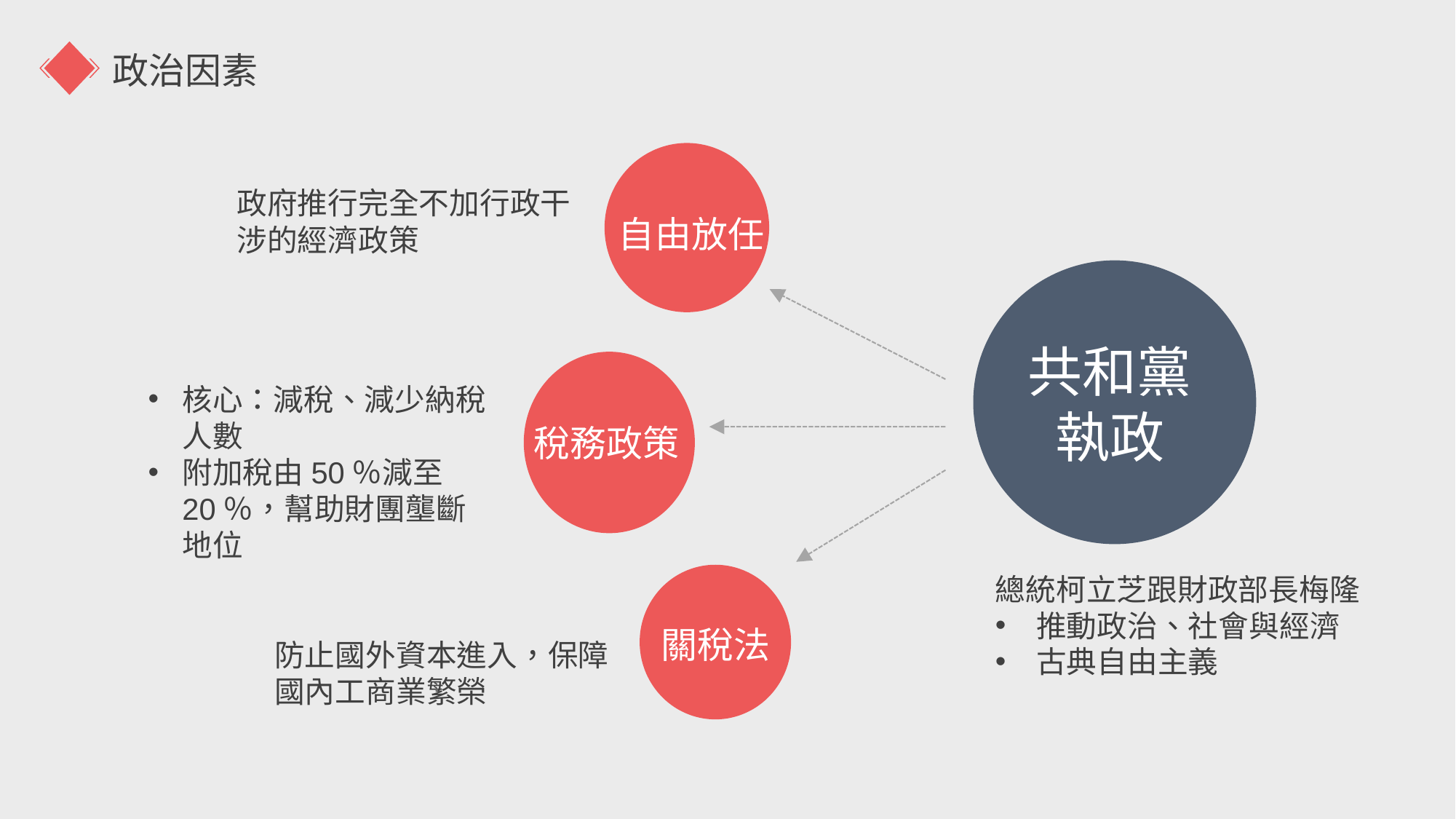

政治因素

自由放任
政府推行完全不加行政干涉的經濟政策

共和黨執政

稅務政策
核心：減稅、減少納稅人數
附加稅由50％減至20％，幫助財團壟斷地位

關稅法
總統柯立芝跟財政部長梅隆
推動政治、社會與經濟
古典自由主義
防止國外資本進入，保障國內工商業繁榮